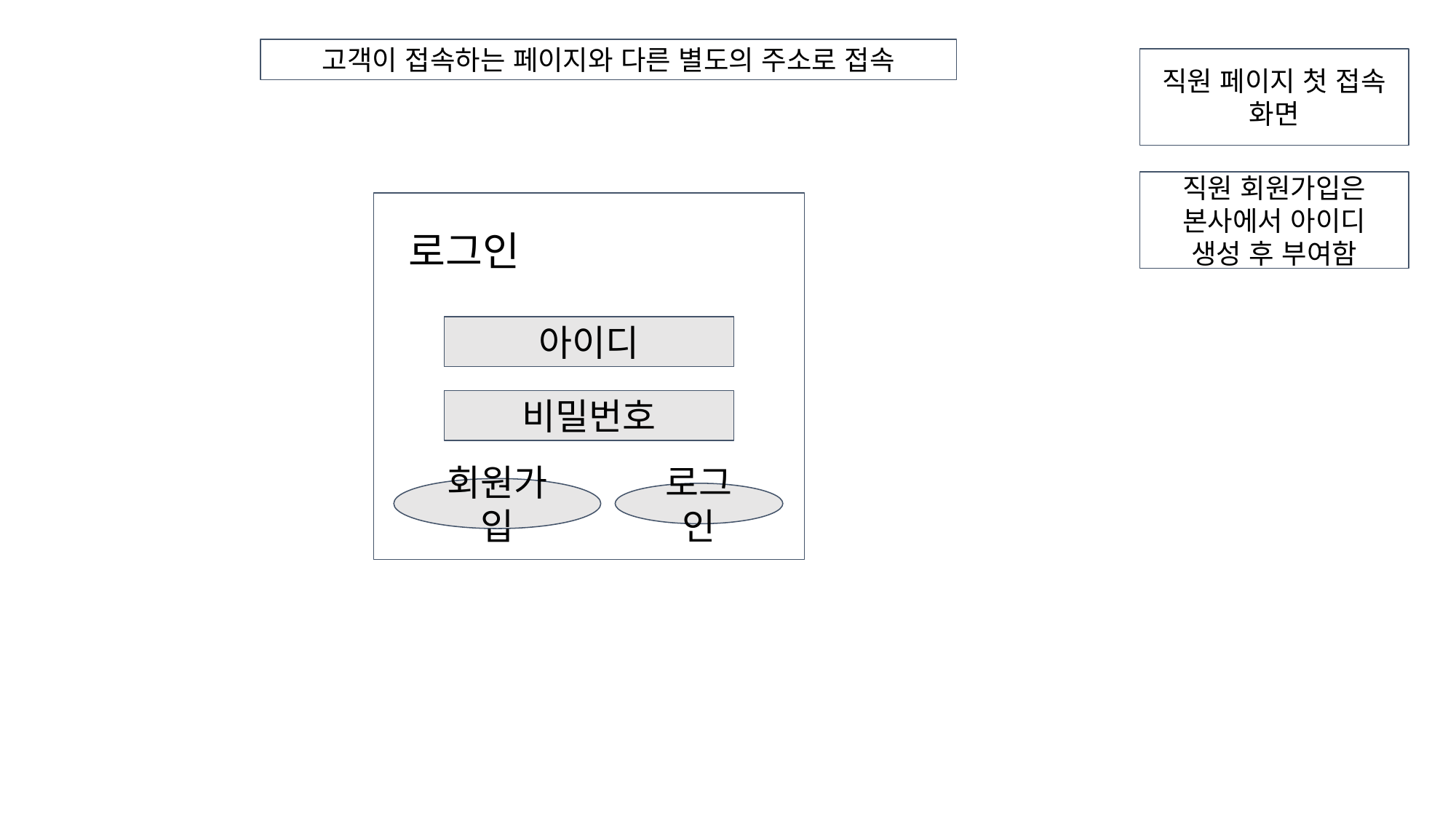

고객이 접속하는 페이지와 다른 별도의 주소로 접속
직원 페이지 첫 접속 화면
직원 회원가입은 본사에서 아이디 생성 후 부여함

로그인
아이디
비밀번호
회원가입
로그인